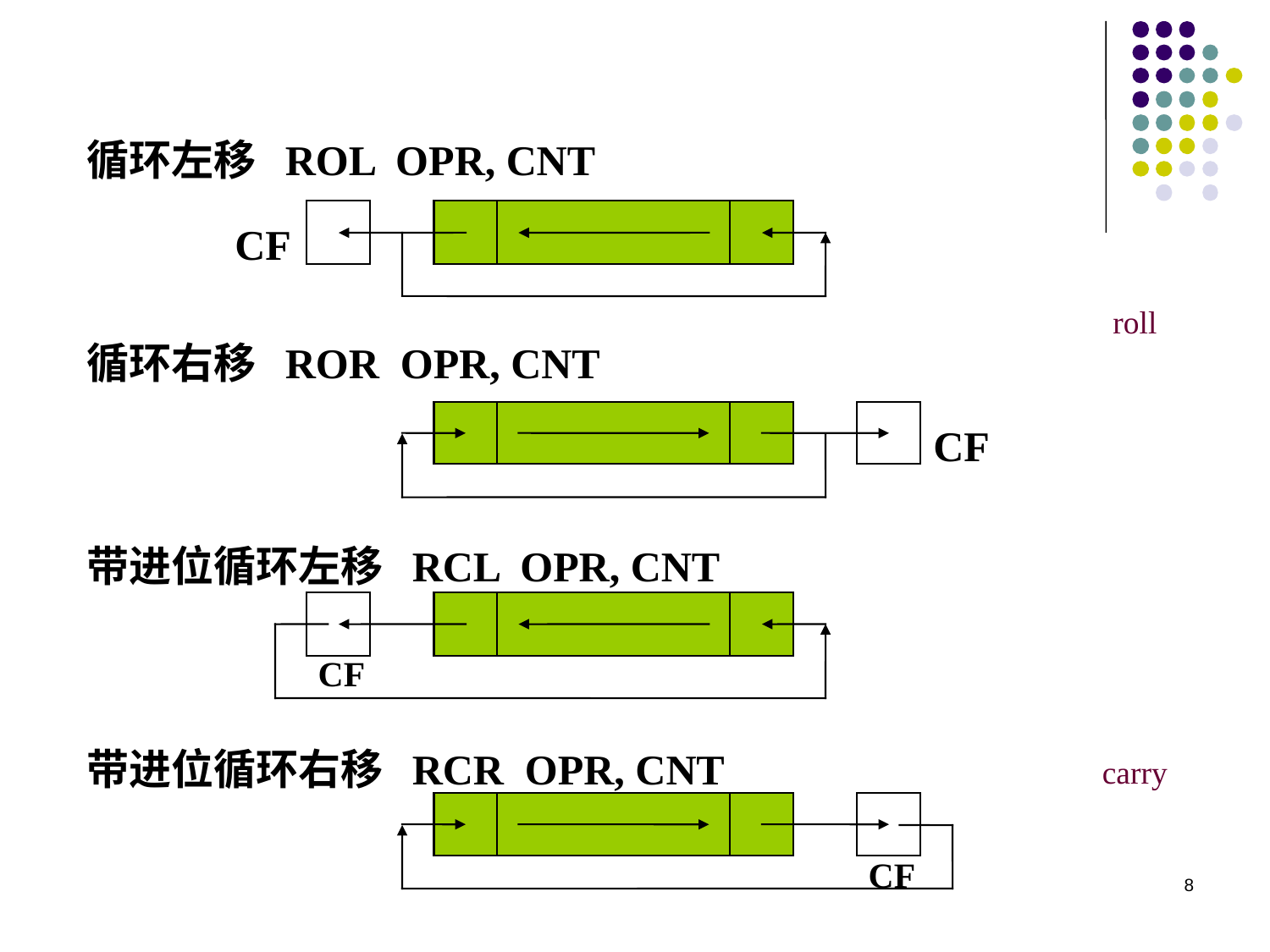

循环左移  ROL  OPR, CNT

循环右移  ROR  OPR, CNT

带进位循环左移  RCL  OPR, CNT

带进位循环右移  RCR  OPR, CNT

  CF

                                                      CF

  CF

  CF

roll
carry
8